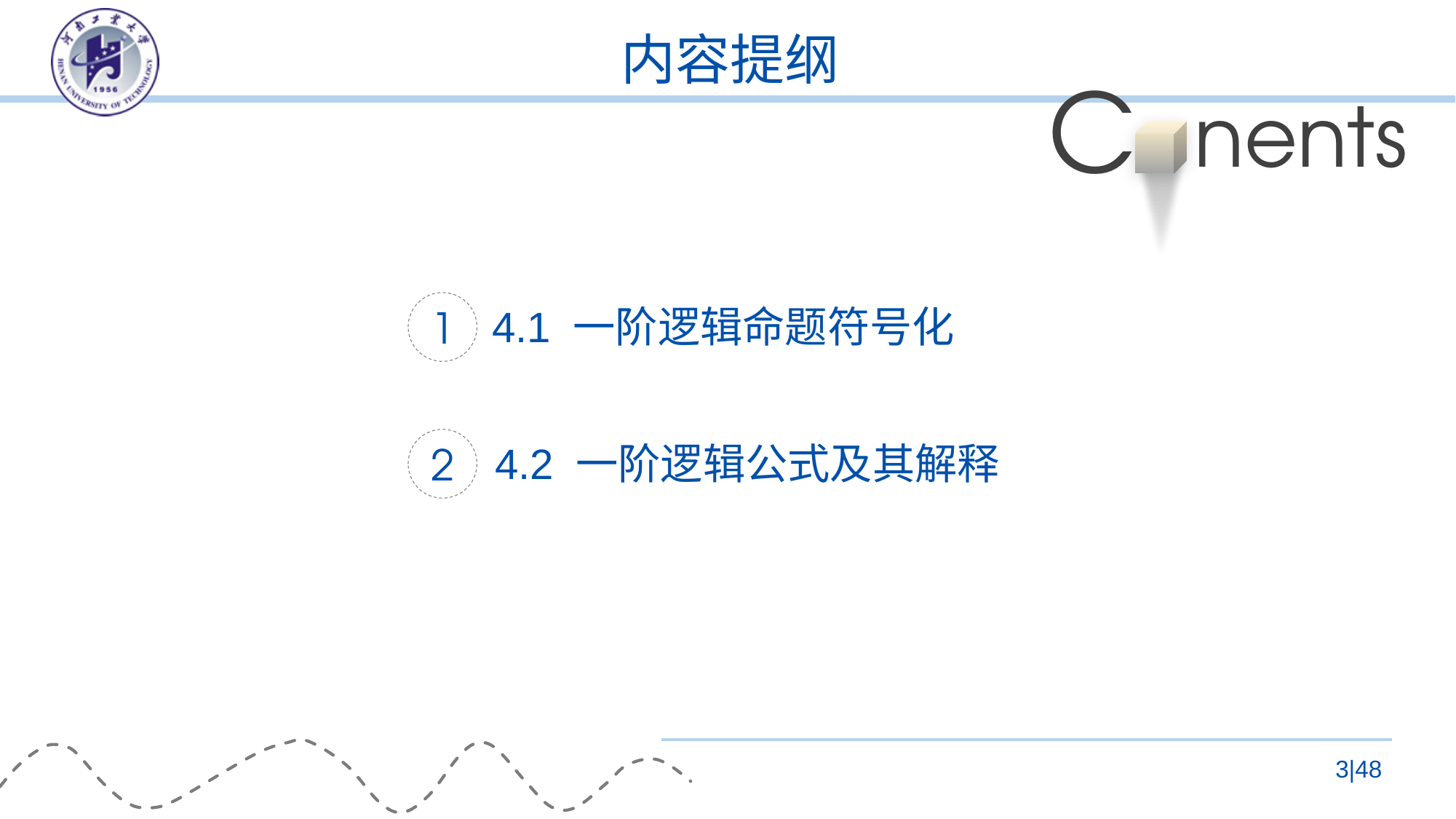

# 内容提纲
C
nents

1
4.1 一阶逻辑命题符号化
2
4.2 一阶逻辑公式及其解释
3|48